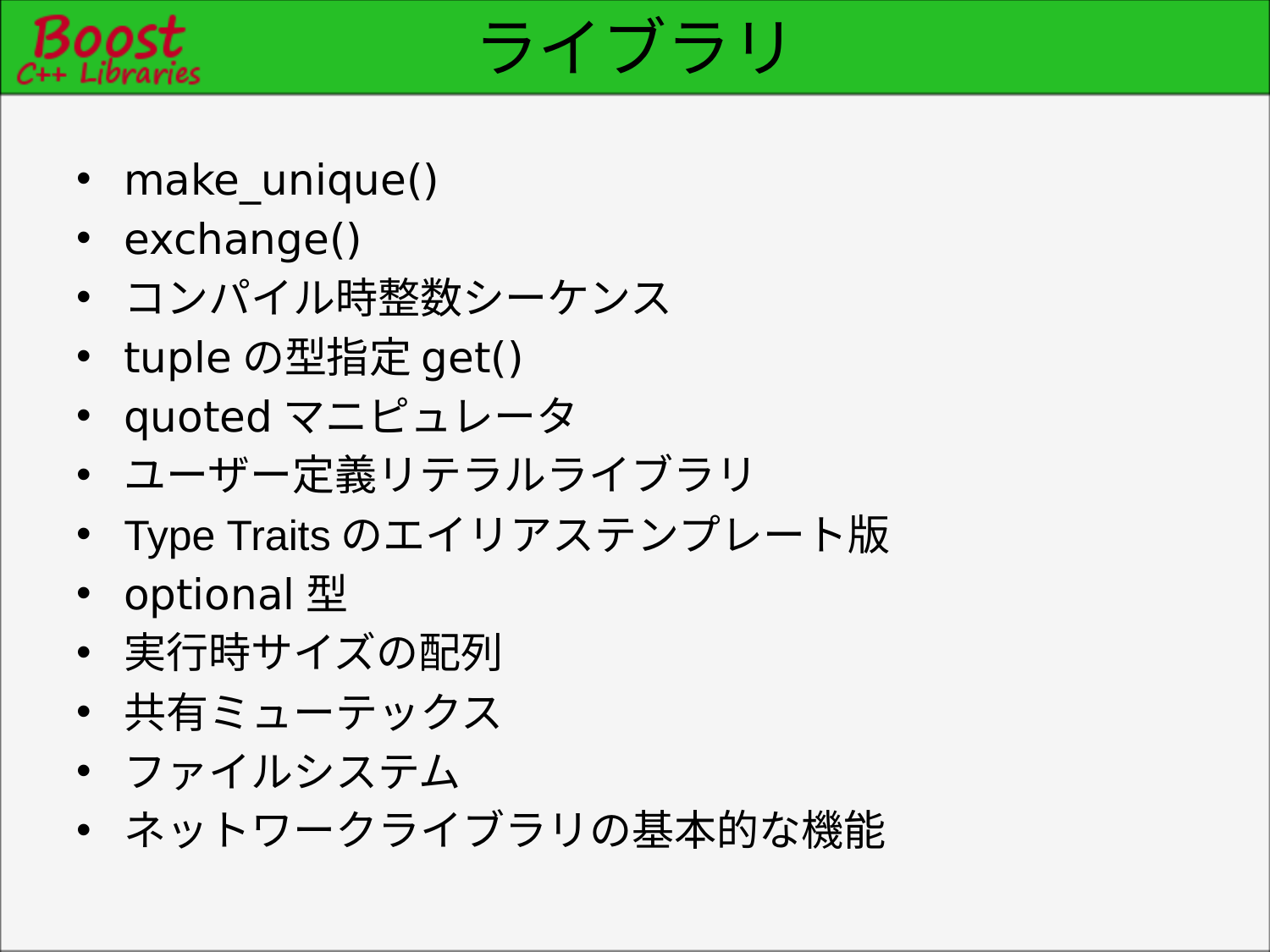

# ライブラリ
make_unique()
exchange()
コンパイル時整数シーケンス
tupleの型指定get()
quotedマニピュレータ
ユーザー定義リテラルライブラリ
Type Traitsのエイリアステンプレート版
optional型
実行時サイズの配列
共有ミューテックス
ファイルシステム
ネットワークライブラリの基本的な機能